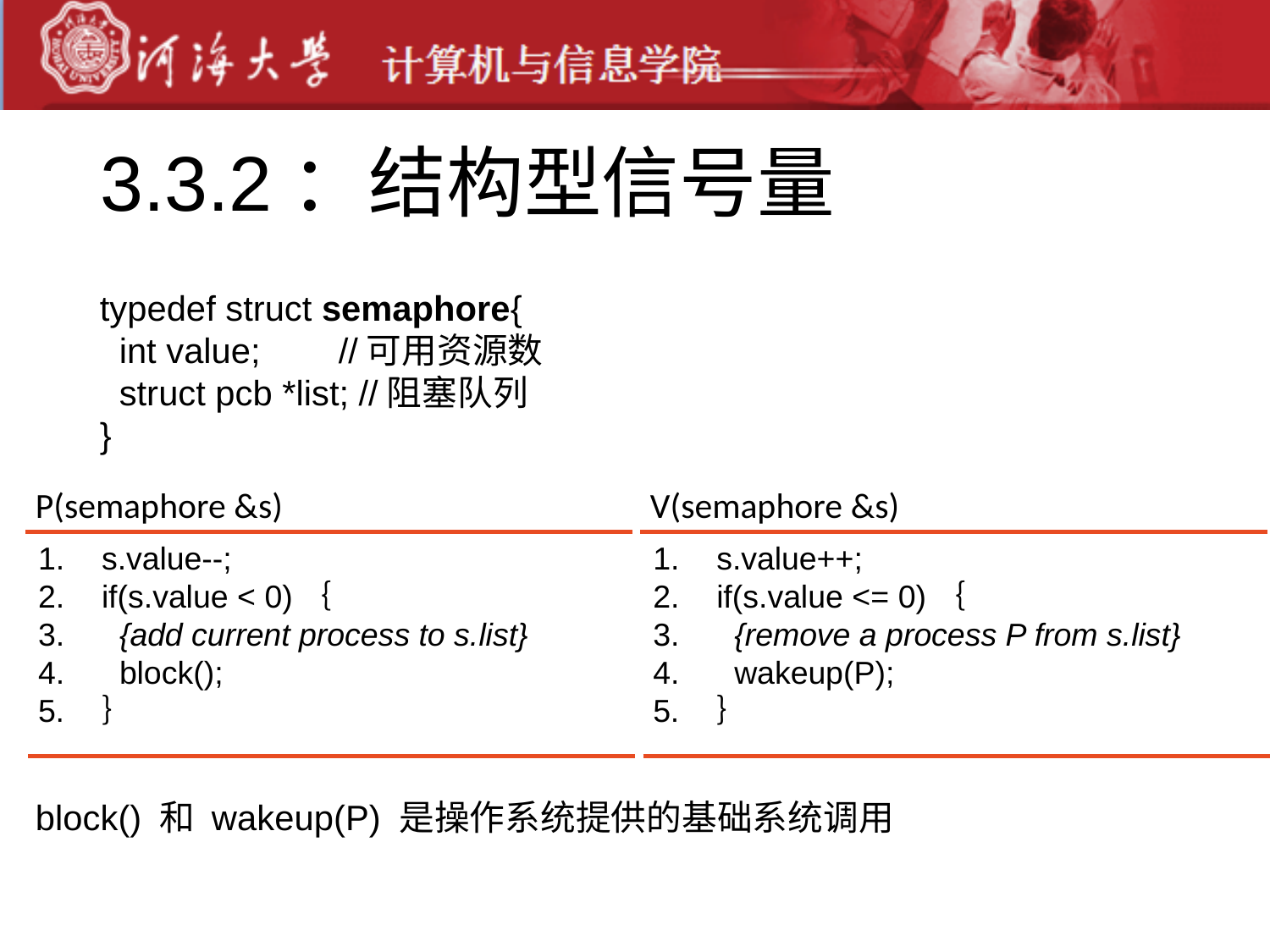

# 3.3.2：结构型信号量
typedef struct semaphore{
  int value;        //可用资源数
  struct pcb *list; //阻塞队列
}
P(semaphore &s)
s.value--;
if(s.value < 0)｛
  {add current process to s.list}
  block();
｝
V(semaphore &s)
s.value++;
if(s.value <= 0)｛
  {remove a process P from s.list}
  wakeup(P);
｝
block() 和 wakeup(P) 是操作系统提供的基础系统调用